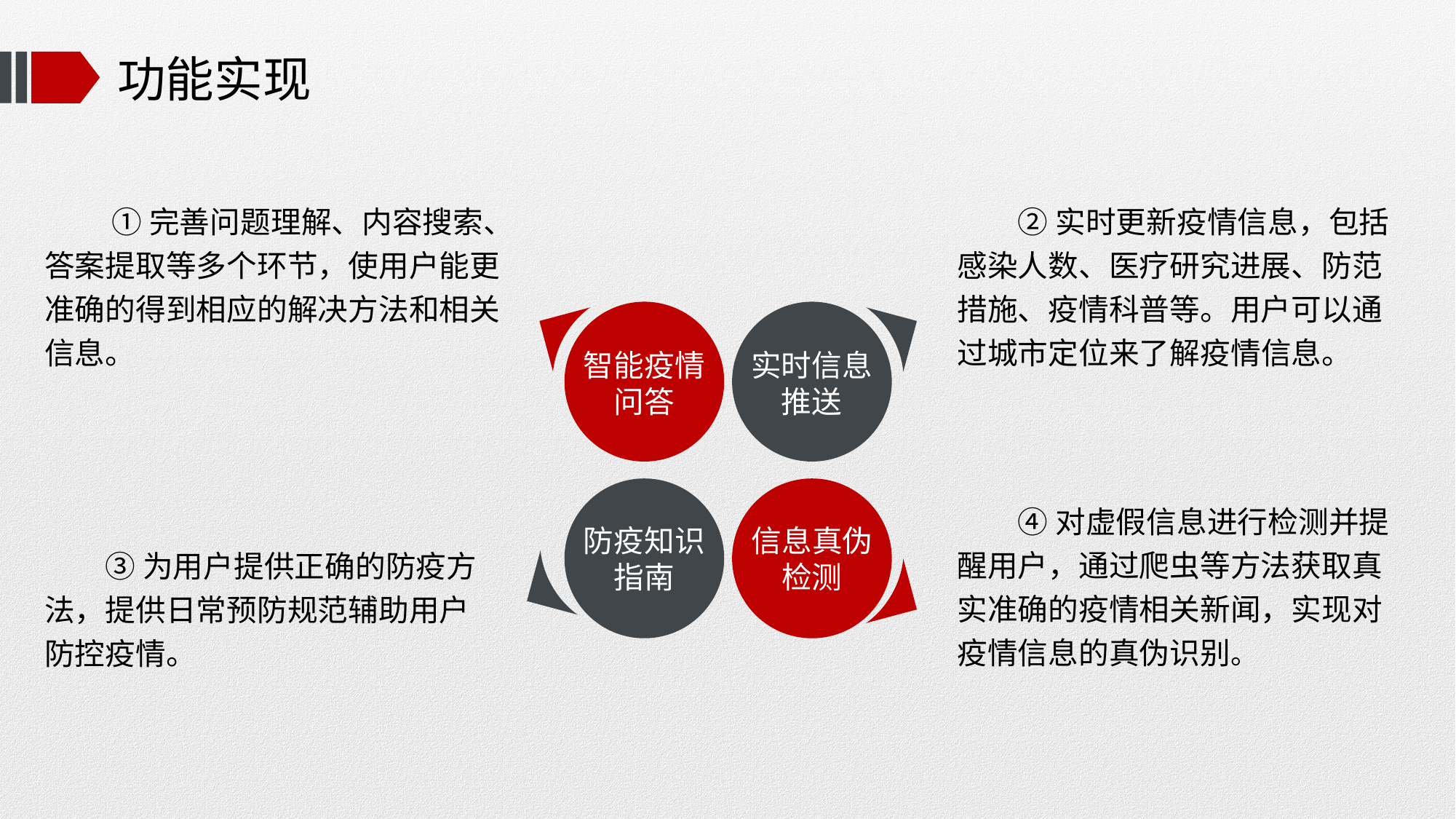

# 功能实现
          ①完善问题理解、内容搜索、答案提取等多个环节，使用户能更准确的得到相应的解决方法和相关信息。
         ②实时更新疫情信息，包括感染人数、医疗研究进展、防范措施、疫情科普等。用户可以通过城市定位来了解疫情信息。

实时信息推送

智能疫情问答

防疫知识指南

信息真伪检测
         ④对虚假信息进行检测并提醒用户，通过爬虫等方法获取真实准确的疫情相关新闻，实现对疫情信息的真伪识别。
         ③为用户提供正确的防疫方法，提供日常预防规范辅助用户防控疫情。